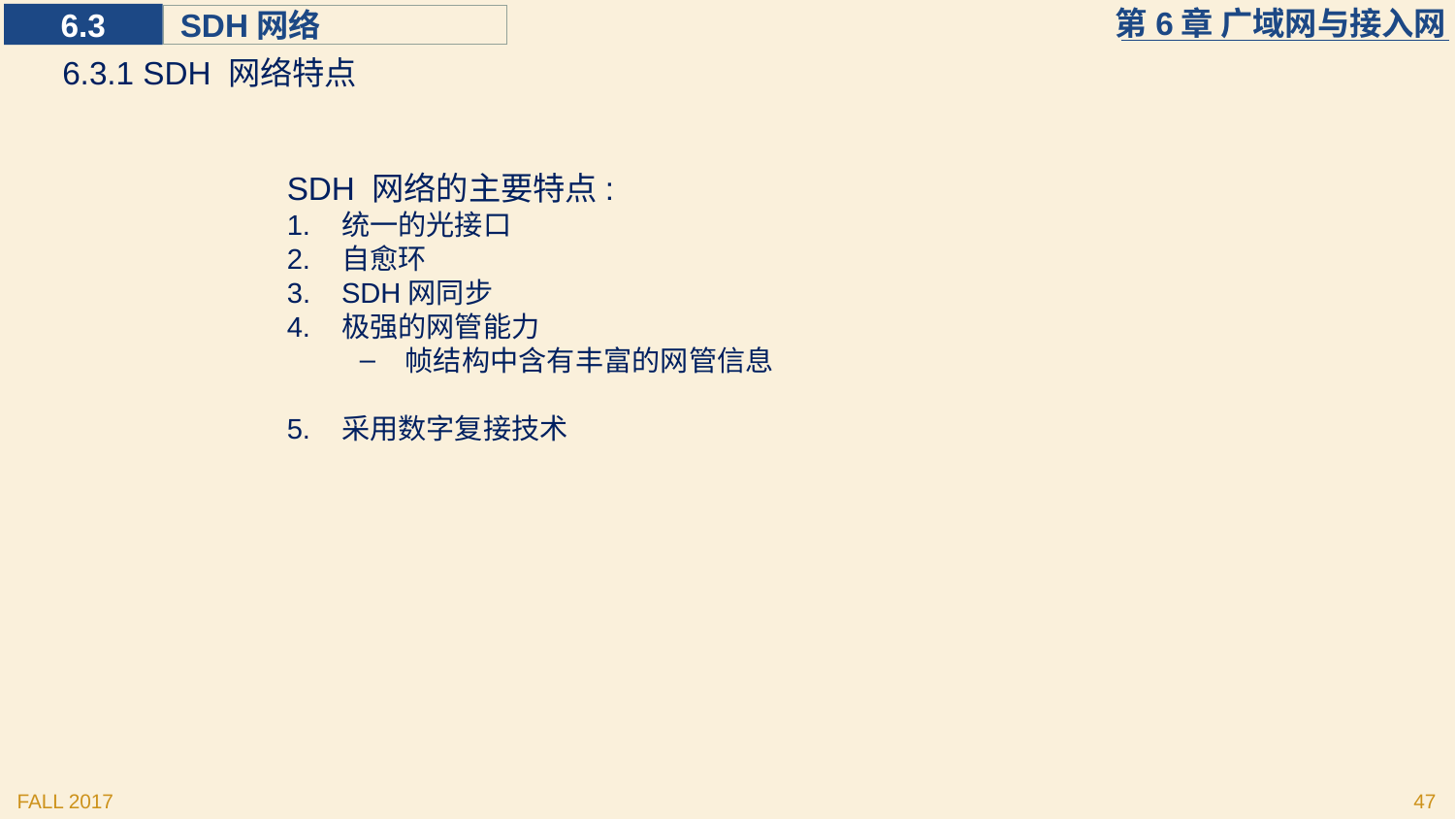

6.3.1 SDH 网络特点
SDH 网络的主要特点:
统一的光接口
自愈环
SDH网同步
极强的网管能力
帧结构中含有丰富的网管信息

采用数字复接技术